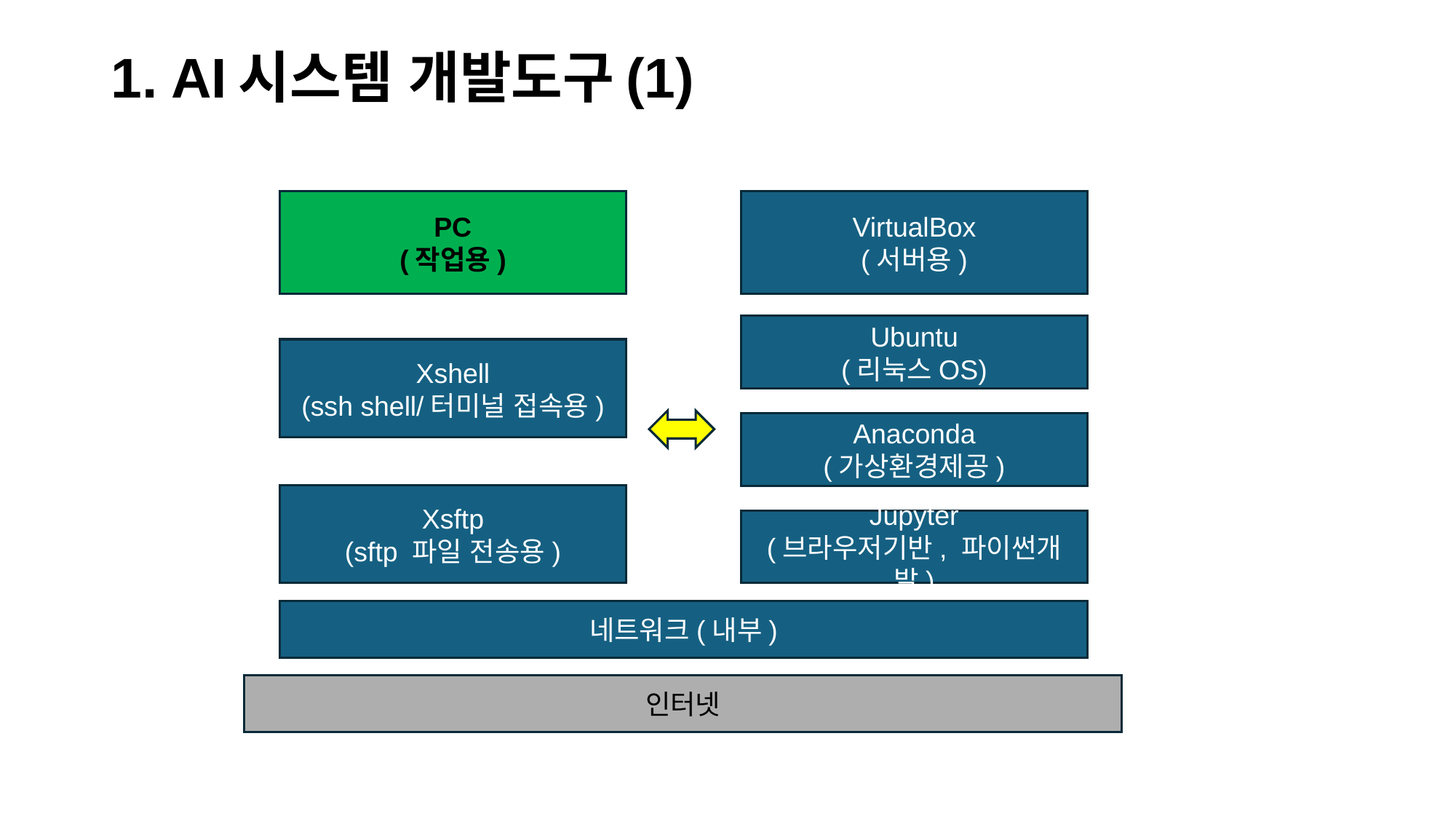

# 1. AI시스템 개발도구(1)
PC
(작업용)
VirtualBox
(서버용)
Ubuntu
(리눅스OS)
Xshell
(ssh shell/터미널 접속용)

Anaconda
(가상환경제공)
Xsftp
(sftp 파일 전송용)
Jupyter
(브라우저기반, 파이썬개발)
네트워크(내부)
인터넷